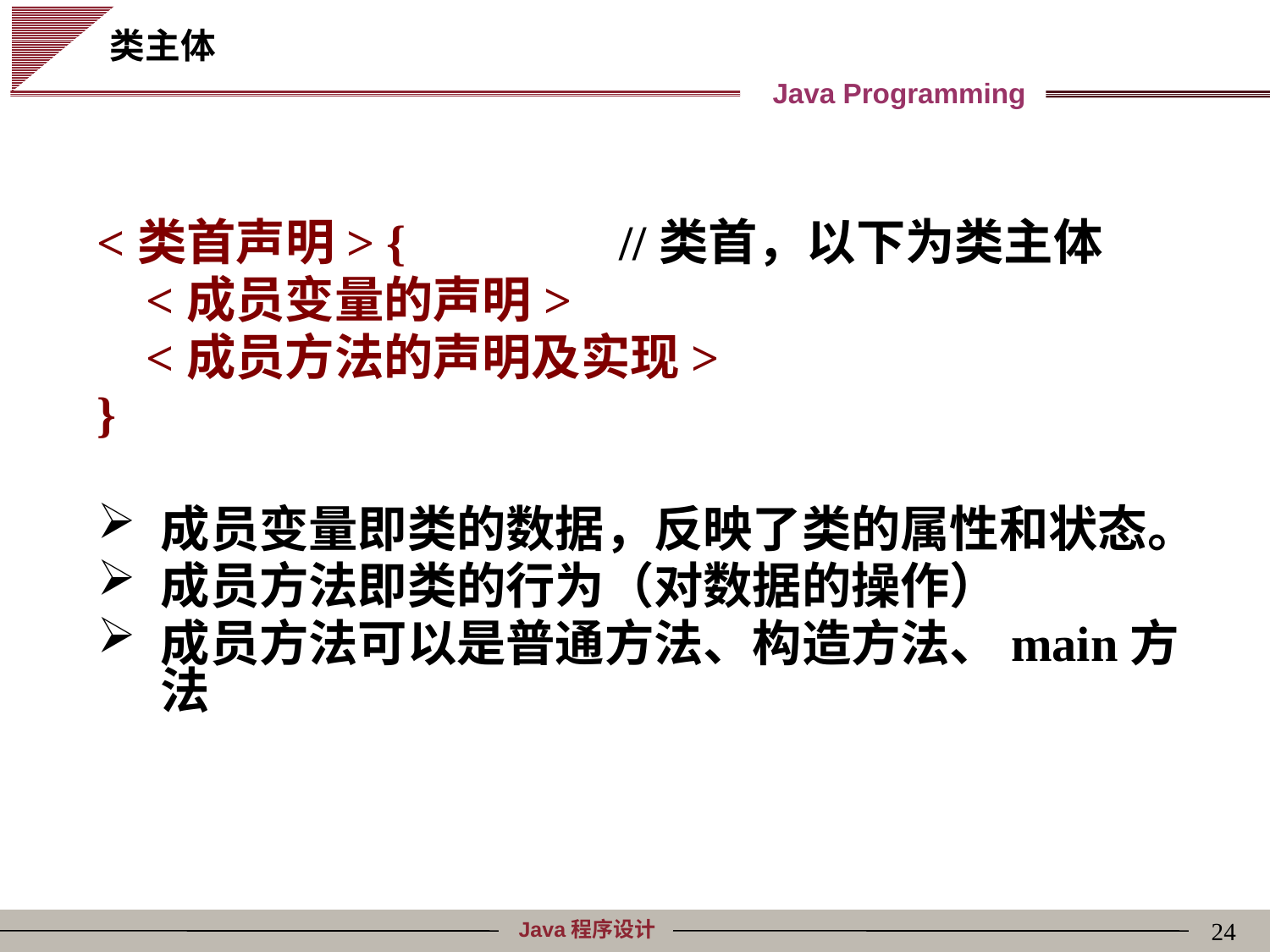

# 类主体
<类首声明> { 　　       //类首，以下为类主体
    <成员变量的声明>
    <成员方法的声明及实现>
}

成员变量即类的数据，反映了类的属性和状态。
成员方法即类的行为（对数据的操作）
成员方法可以是普通方法、构造方法、main方法